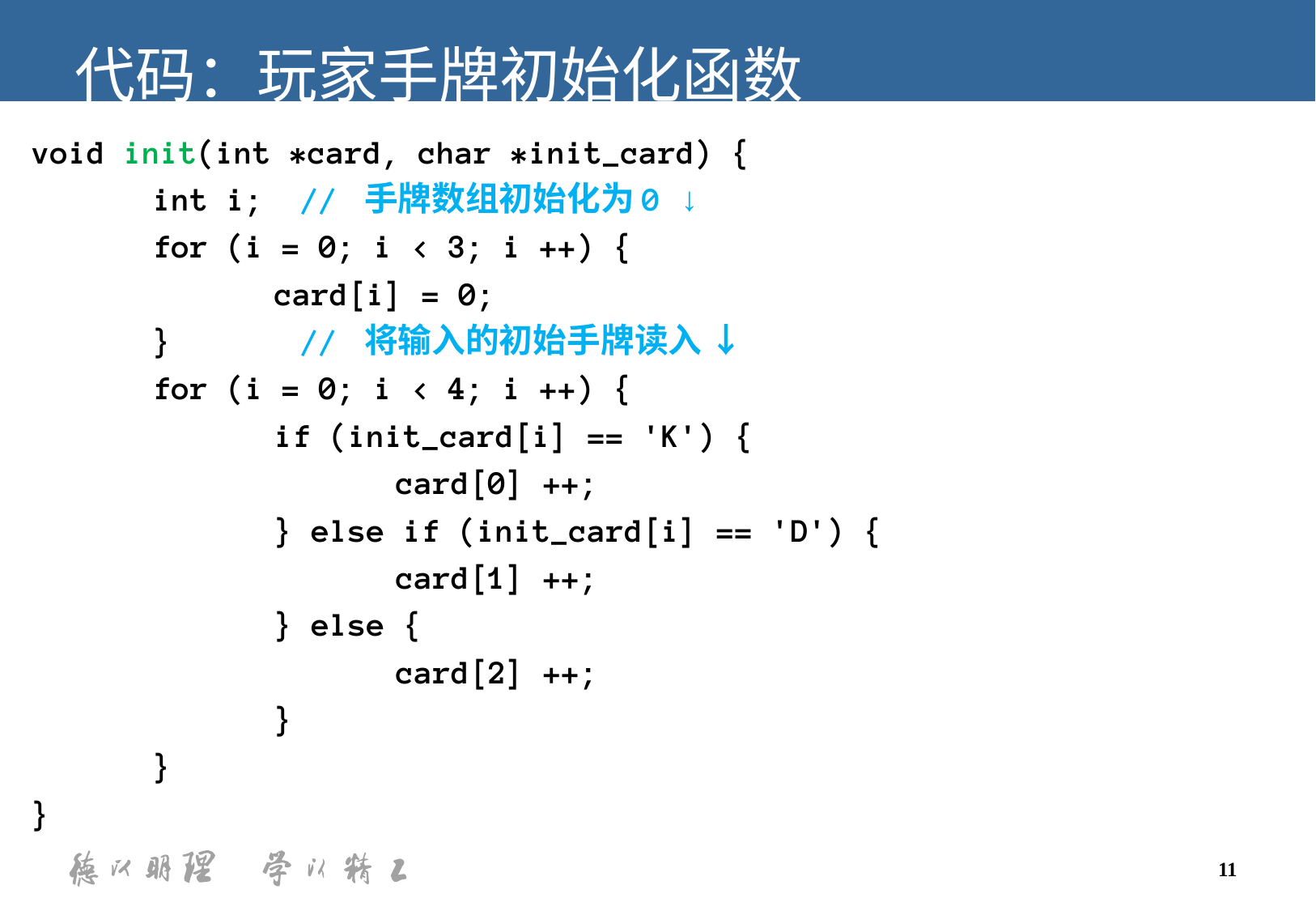

代码：玩家手牌初始化函数
void init(int *card, char *init_card) {
	int i;  // 手牌数组初始化为0 ↓
	for (i = 0; i < 3; i ++) {
		card[i] = 0;
	}       // 将输入的初始手牌读入 ↓
	for (i = 0; i < 4; i ++) {
		if (init_card[i] == 'K') {
			card[0] ++;
		} else if (init_card[i] == 'D') {
			card[1] ++;
		} else {
			card[2] ++;
		}
	}
}

11